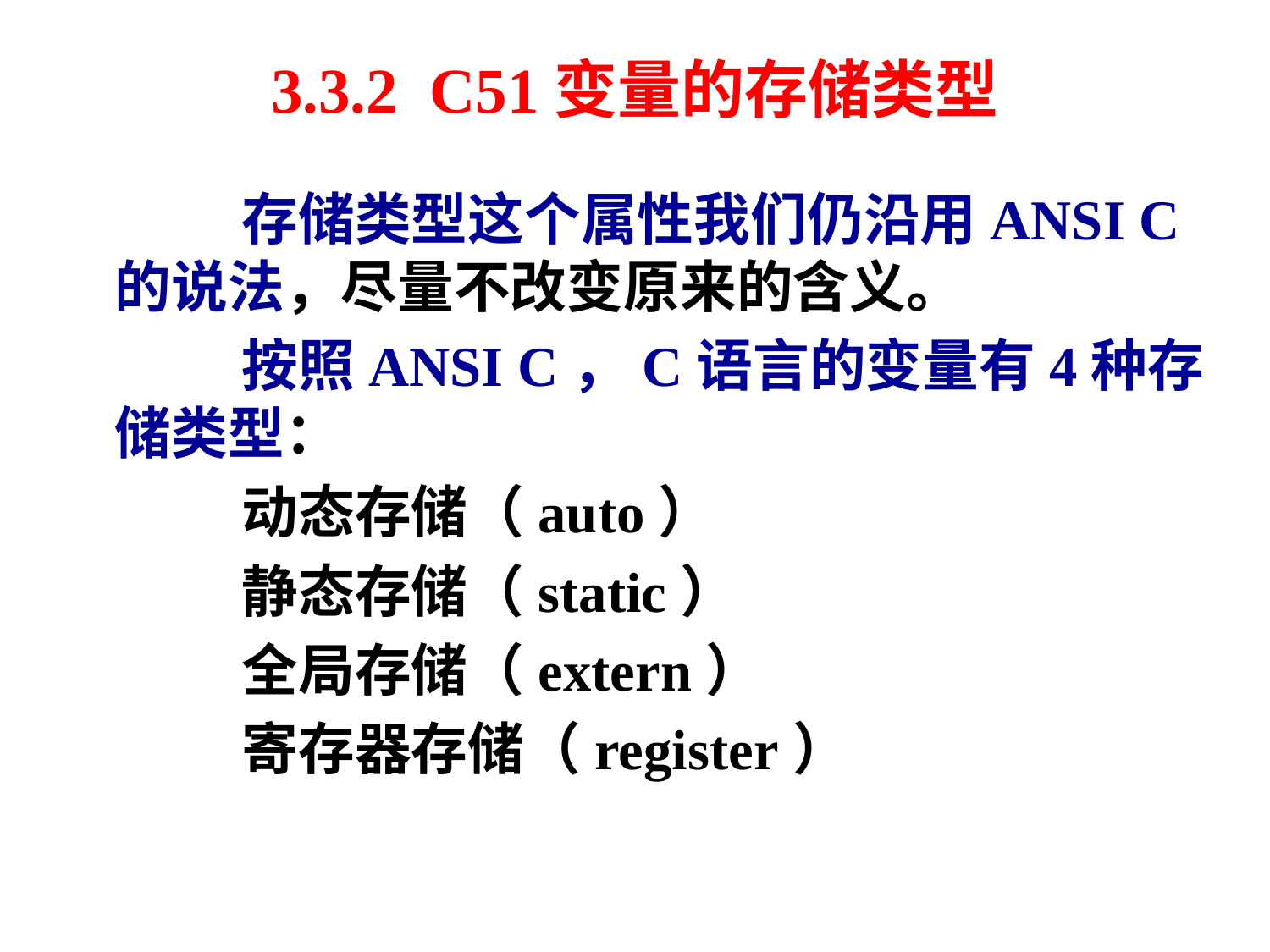

# 3.3.2  C51变量的存储类型
		存储类型这个属性我们仍沿用ANSI C的说法，尽量不改变原来的含义。
		按照ANSI C，C语言的变量有4种存储类型：
		动态存储（auto）
		静态存储（static）
		全局存储（extern）
		寄存器存储（register）